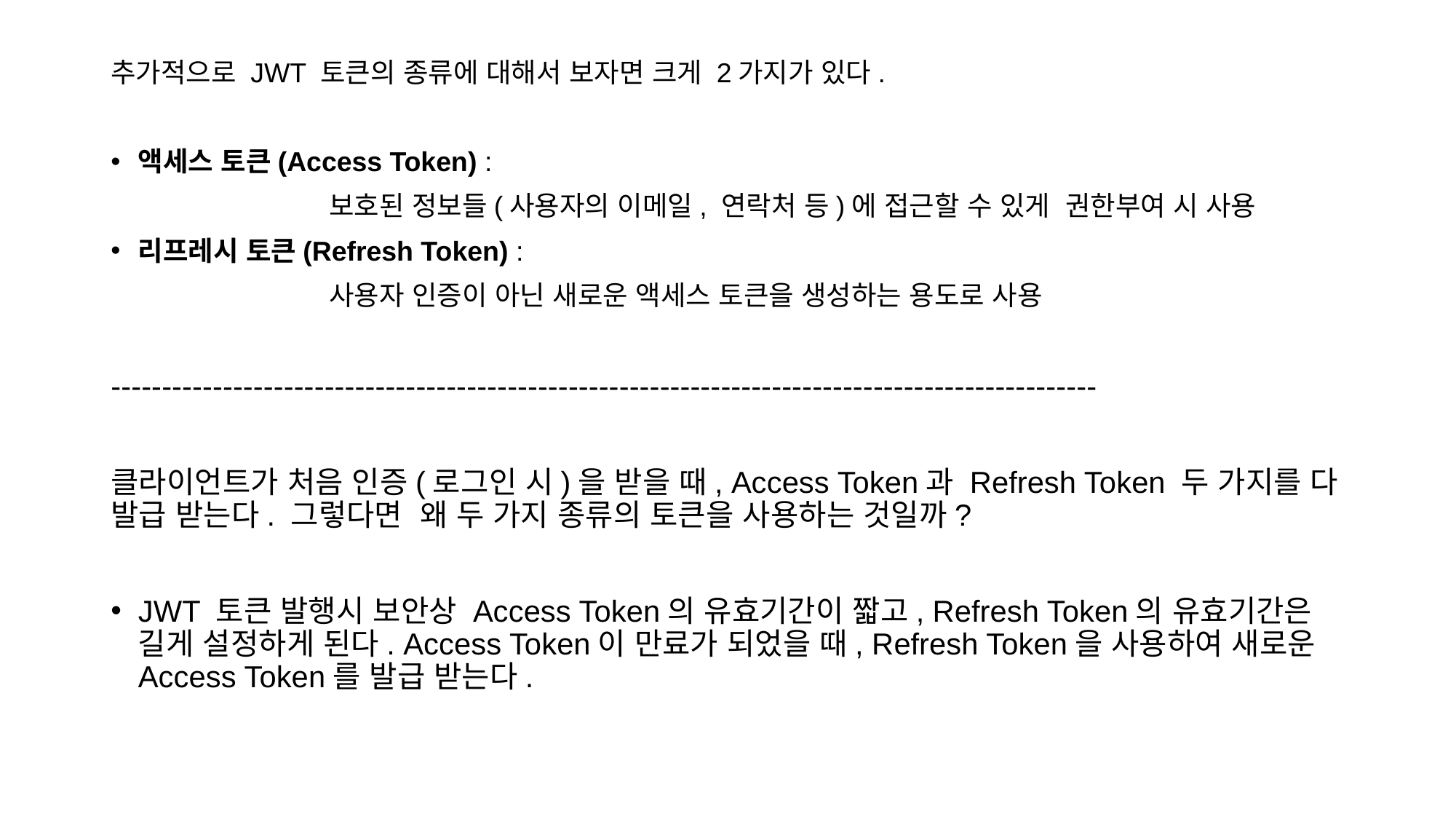

추가적으로 JWT 토큰의 종류에 대해서 보자면 크게 2가지가 있다.

액세스 토큰(Access Token) :
		보호된 정보들(사용자의 이메일, 연락처 등)에 접근할 수 있게  권한부여 시 사용
리프레시 토큰(Refresh Token) :
		사용자 인증이 아닌 새로운 액세스 토큰을 생성하는 용도로 사용

-------------------------------------------------------------------------------------------------

클라이언트가 처음 인증(로그인 시)을 받을 때, Access Token과 Refresh Token 두 가지를 다 발급 받는다. 그렇다면  왜 두 가지 종류의 토큰을 사용하는 것일까?

JWT 토큰 발행시 보안상 Access Token의 유효기간이 짧고, Refresh Token의 유효기간은 길게 설정하게 된다. Access Token이 만료가 되었을 때, Refresh Token을 사용하여 새로운 Access Token를 발급 받는다.